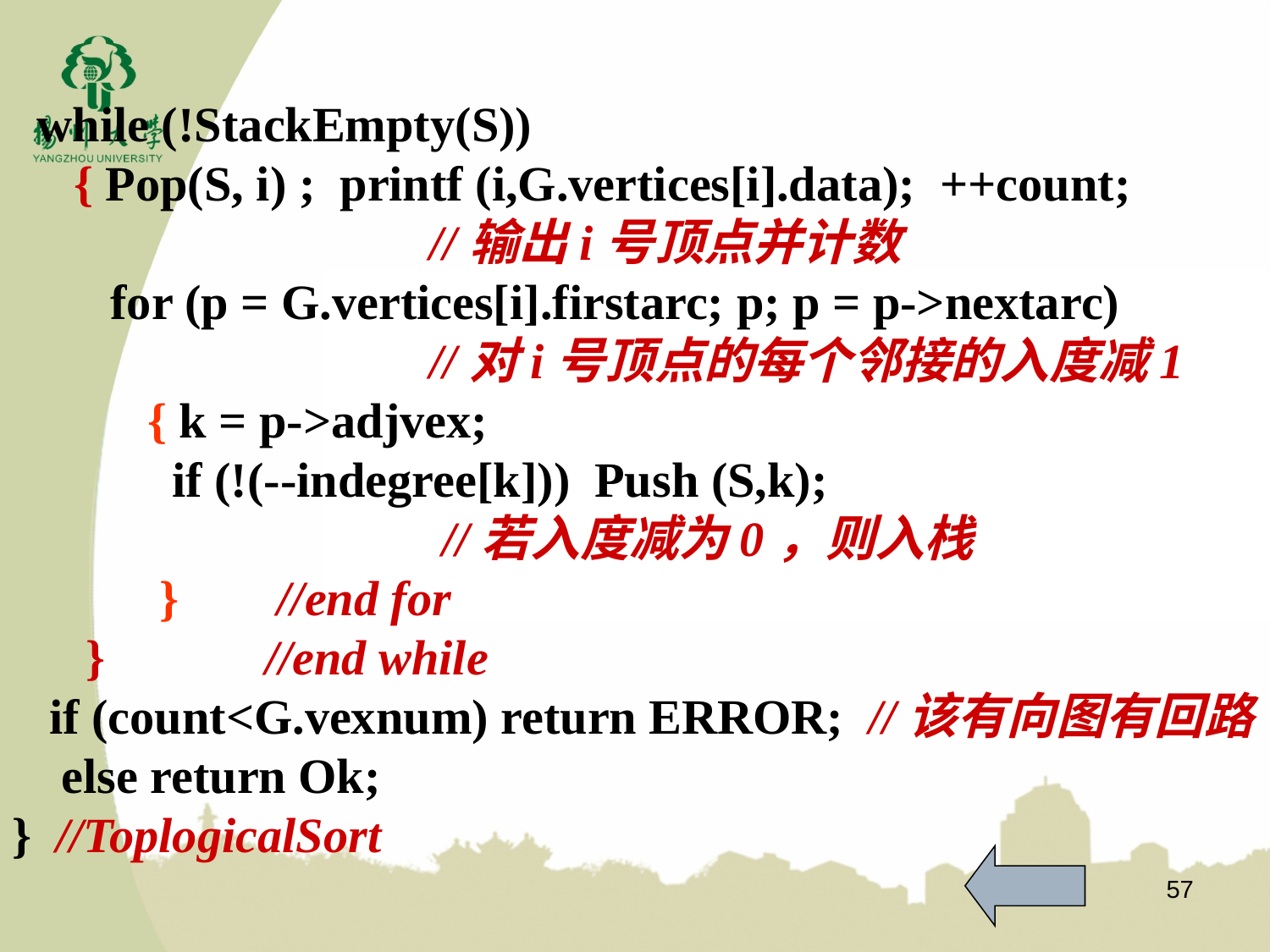

while (!StackEmpty(S))
     { Pop(S, i) ;  printf (i,G.vertices[i].data);  ++count;
                                  //输出i号顶点并计数
        for (p = G.vertices[i].firstarc; p; p = p->nextarc)
                                  //对i号顶点的每个邻接的入度减1
           { k = p->adjvex;
             if (!(--indegree[k]))  Push (S,k);
                                   //若入度减为0，则入栈
            }        //end for
      }             //end while
   if (count<G.vexnum) return ERROR;  //该有向图有回路
    else return Ok;
}  //ToplogicalSort

57